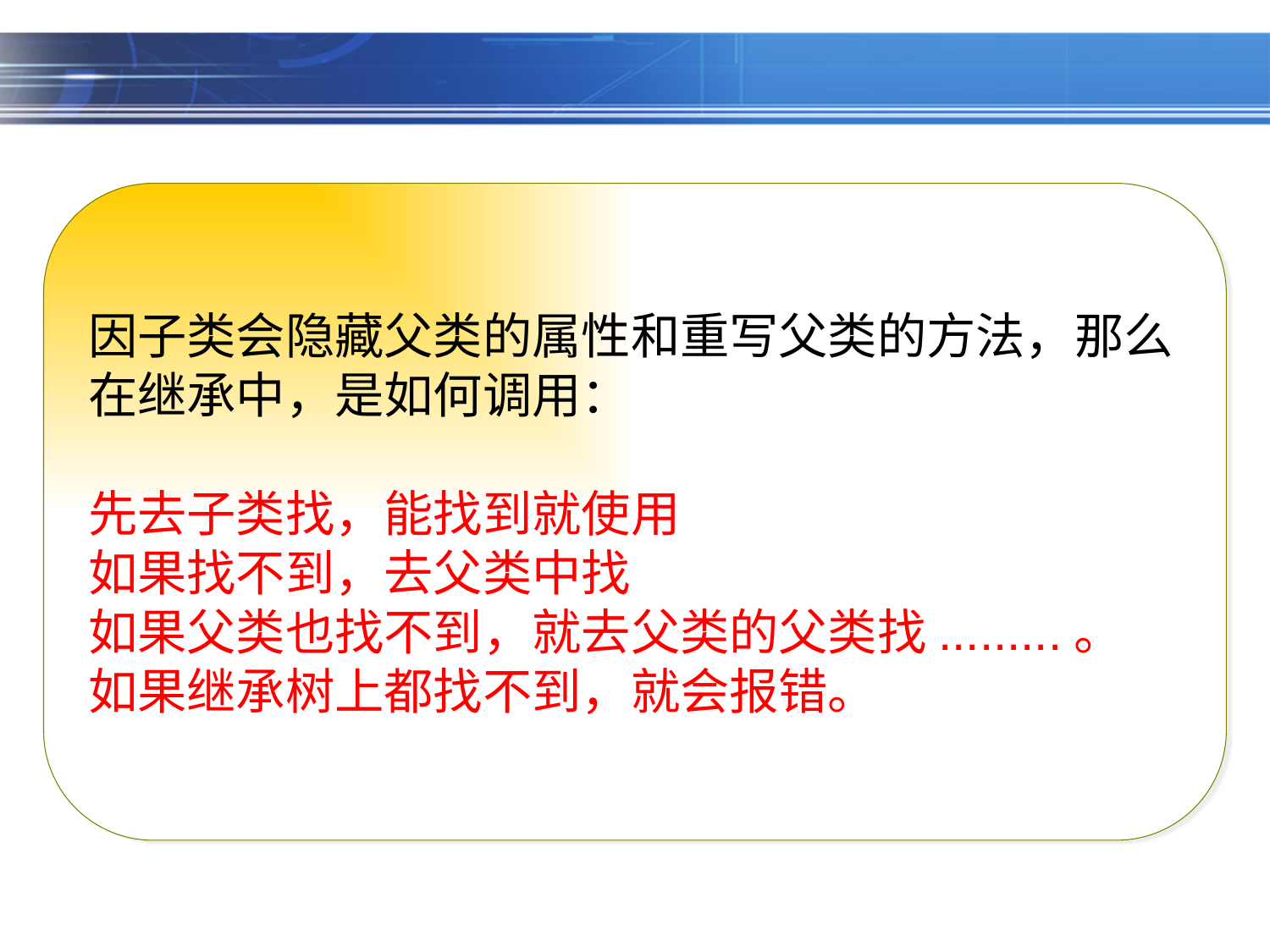

因子类会隐藏父类的属性和重写父类的方法，那么在继承中，是如何调用：

先去子类找，能找到就使用
如果找不到，去父类中找
如果父类也找不到，就去父类的父类找.........。
如果继承树上都找不到，就会报错。